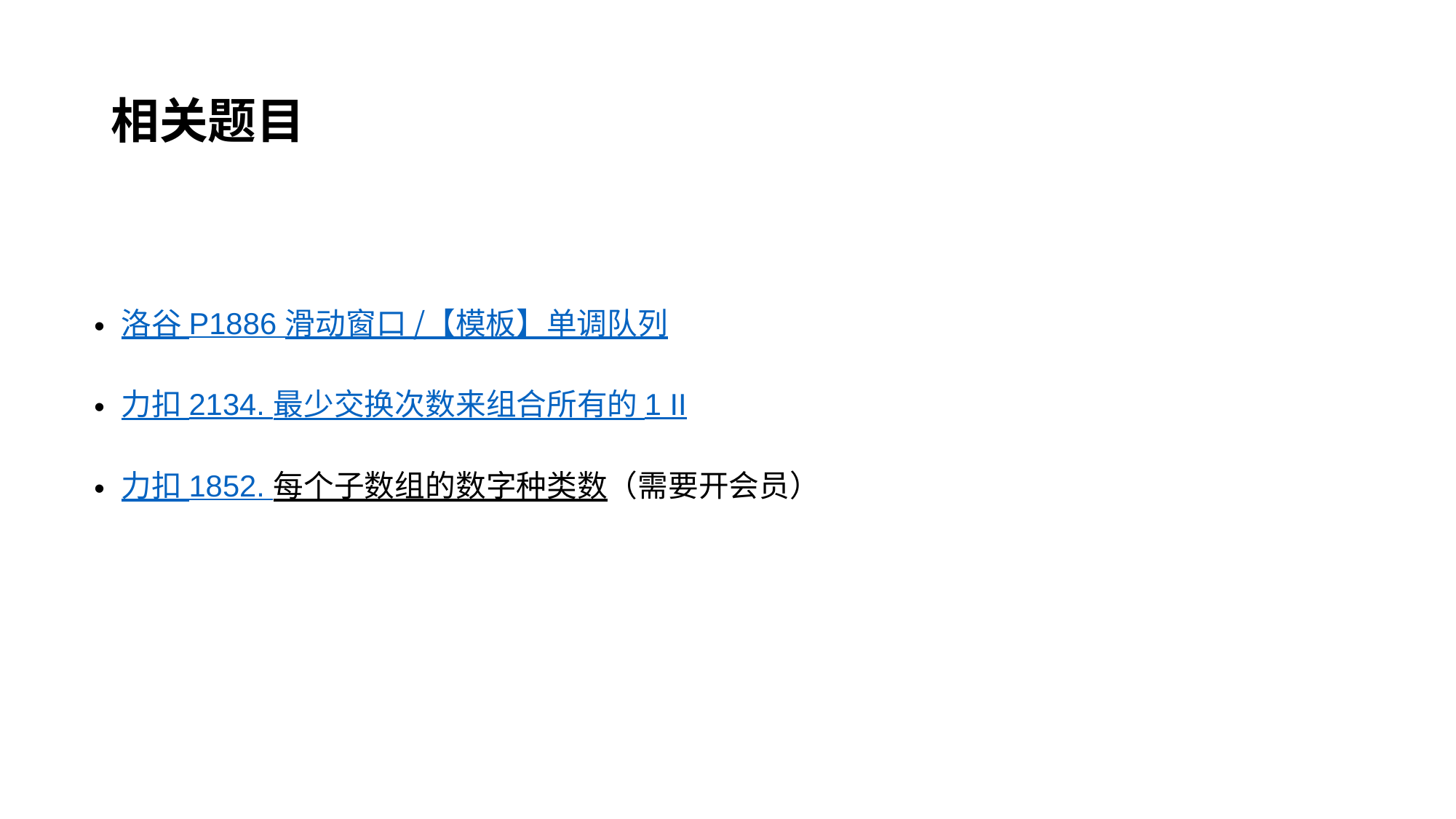

# 相关题目
洛谷 P1886 滑动窗口 /【模板】单调队列
力扣 2134. 最少交换次数来组合所有的 1 II
力扣 1852. 每个子数组的数字种类数（需要开会员）